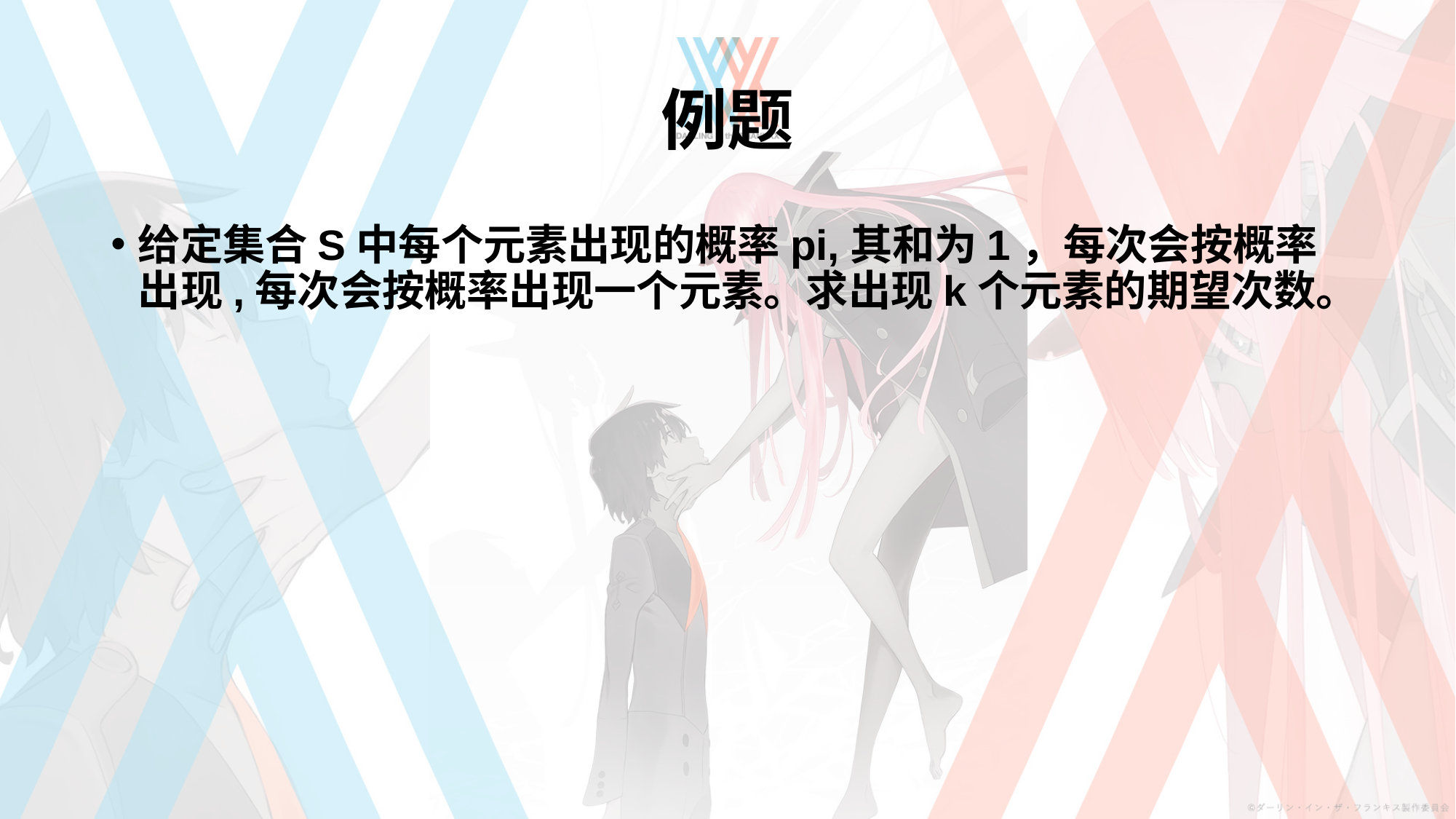

# 例题
给定集合S中每个元素出现的概率pi,其和为1，每次会按概率出现,每次会按概率出现一个元素。求出现k个元素的期望次数。